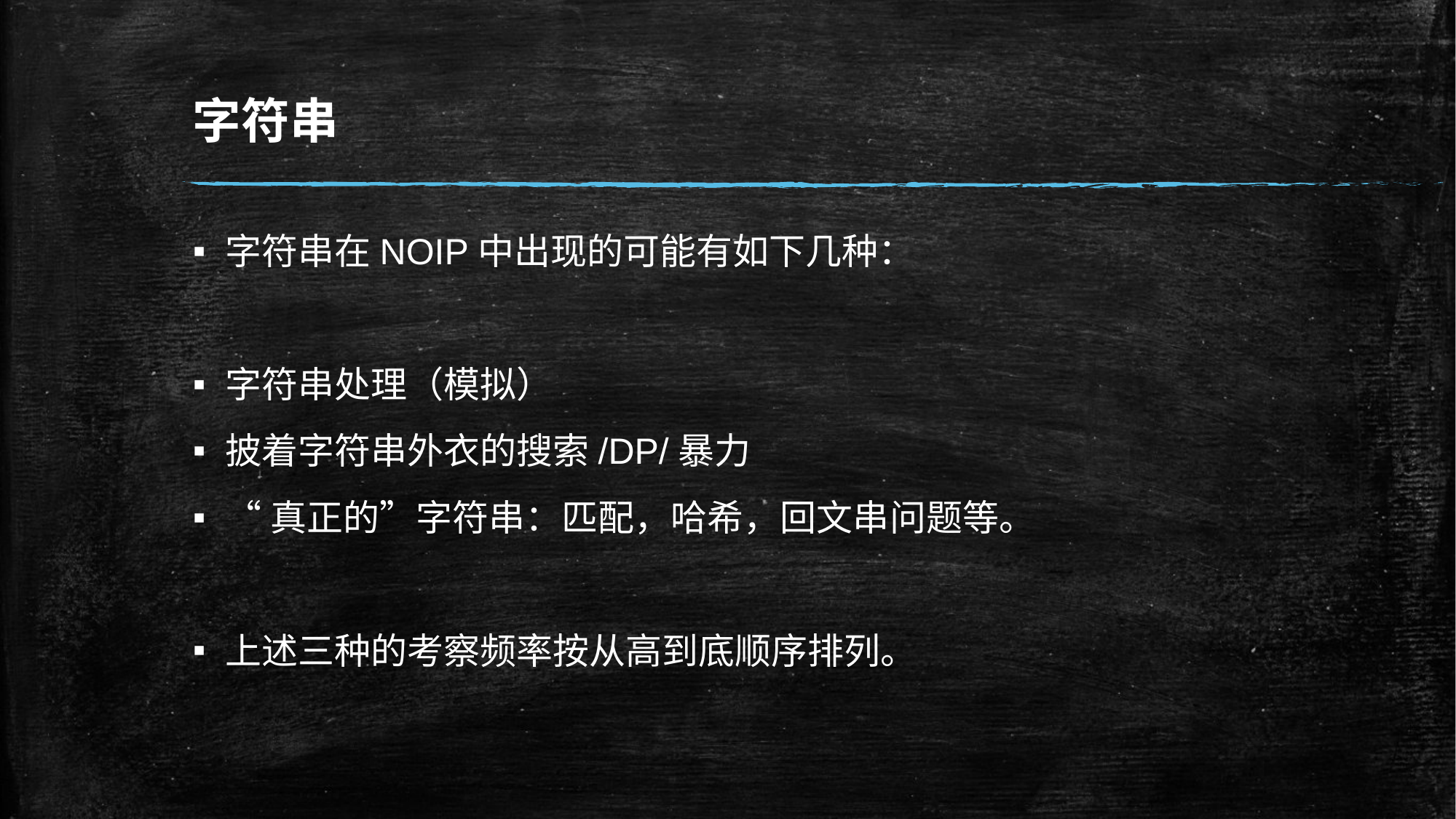

# 字符串
字符串在NOIP中出现的可能有如下几种：

字符串处理（模拟）
披着字符串外衣的搜索/DP/暴力
“真正的”字符串：匹配，哈希，回文串问题等。

上述三种的考察频率按从高到底顺序排列。